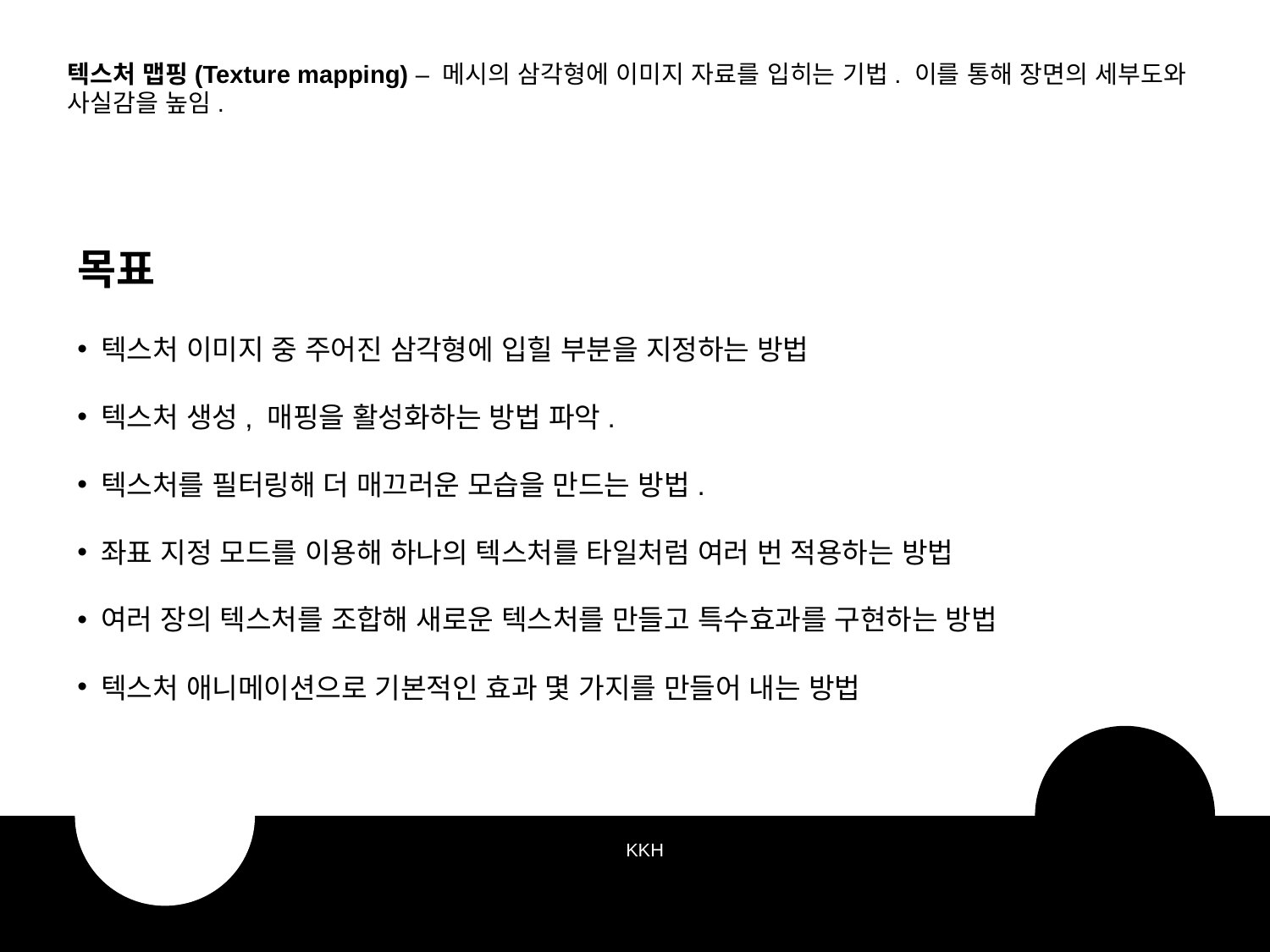

텍스처 맵핑(Texture mapping) – 메시의 삼각형에 이미지 자료를 입히는 기법. 이를 통해 장면의 세부도와 사실감을 높임.
목표
텍스처 이미지 중 주어진 삼각형에 입힐 부분을 지정하는 방법
텍스처 생성, 매핑을 활성화하는 방법 파악.
텍스처를 필터링해 더 매끄러운 모습을 만드는 방법.
좌표 지정 모드를 이용해 하나의 텍스처를 타일처럼 여러 번 적용하는 방법
여러 장의 텍스처를 조합해 새로운 텍스처를 만들고 특수효과를 구현하는 방법
텍스처 애니메이션으로 기본적인 효과 몇 가지를 만들어 내는 방법

KKH